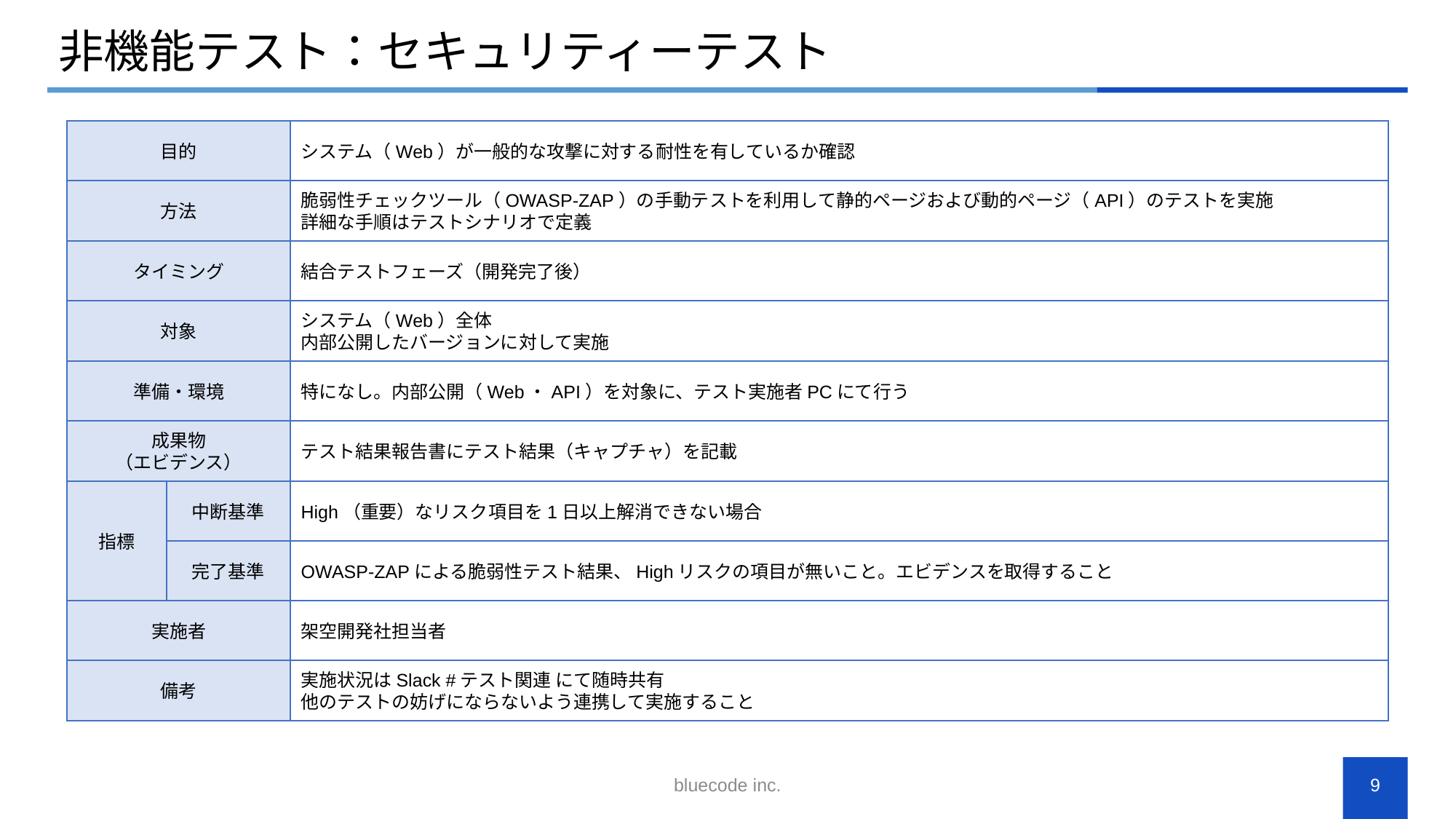

# 非機能テスト：セキュリティーテスト
目的
システム（Web）が一般的な攻撃に対する耐性を有しているか確認
方法
脆弱性チェックツール（OWASP-ZAP）の手動テストを利用して静的ページおよび動的ページ（API）のテストを実施
詳細な手順はテストシナリオで定義
タイミング
結合テストフェーズ（開発完了後）
対象
システム（Web）全体
内部公開したバージョンに対して実施
準備・環境
特になし。内部公開（Web・API）を対象に、テスト実施者PCにて行う
成果物
（エビデンス）
テスト結果報告書にテスト結果（キャプチャ）を記載
指標
中断基準
High（重要）なリスク項目を1日以上解消できない場合
完了基準
OWASP-ZAPによる脆弱性テスト結果、Highリスクの項目が無いこと。エビデンスを取得すること
実施者
架空開発社担当者
備考
実施状況はSlack #テスト関連 にて随時共有
他のテストの妨げにならないよう連携して実施すること
bluecode inc.
9